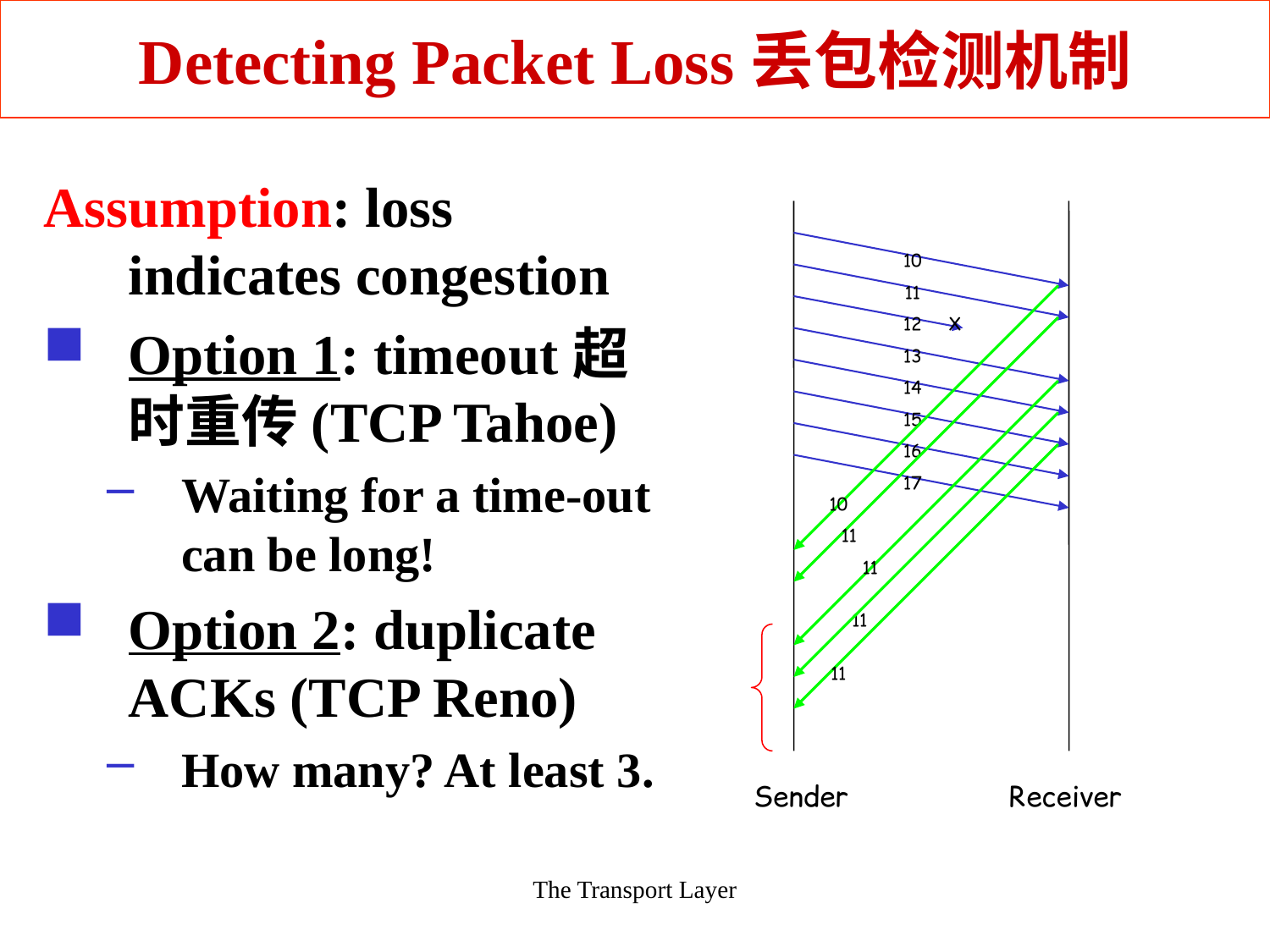

The Transport Layer
49
# Detecting Packet Loss丢包检测机制
Assumption: loss indicates congestion
Option 1: timeout超时重传(TCP Tahoe)
Waiting for a time-out can be long!
Option 2: duplicate ACKs (TCP Reno)
How many? At least 3.

10

11

12
X

13

14

15

16

17
10
11
11
11

11
Sender
Receiver